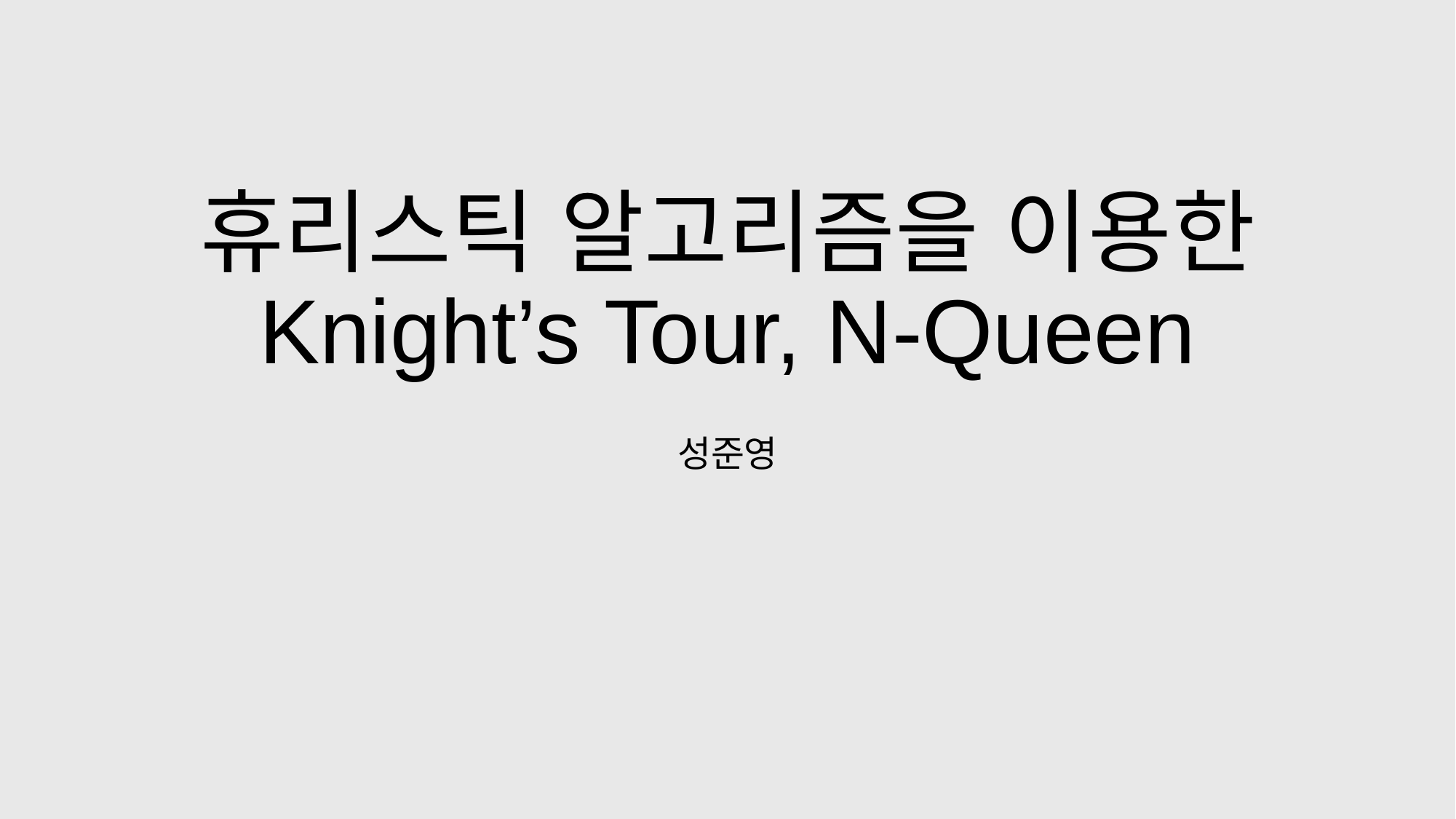

# 휴리스틱 알고리즘을 이용한 Knight’s Tour, N-Queen
성준영